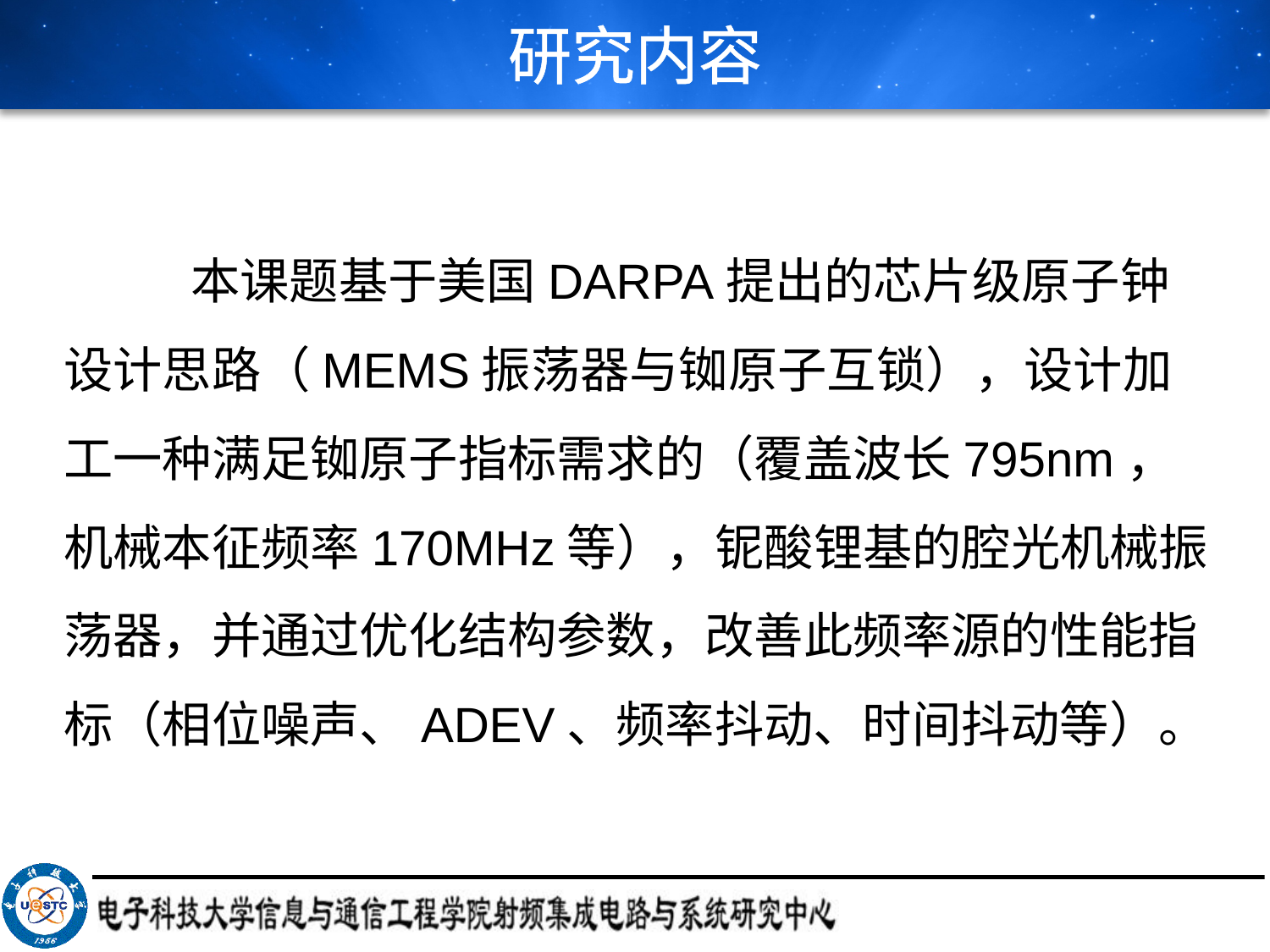

# 研究内容
	本课题基于美国DARPA提出的芯片级原子钟设计思路（MEMS振荡器与铷原子互锁），设计加工一种满足铷原子指标需求的（覆盖波长795nm，机械本征频率170MHz等），铌酸锂基的腔光机械振荡器，并通过优化结构参数，改善此频率源的性能指标（相位噪声、ADEV、频率抖动、时间抖动等）。